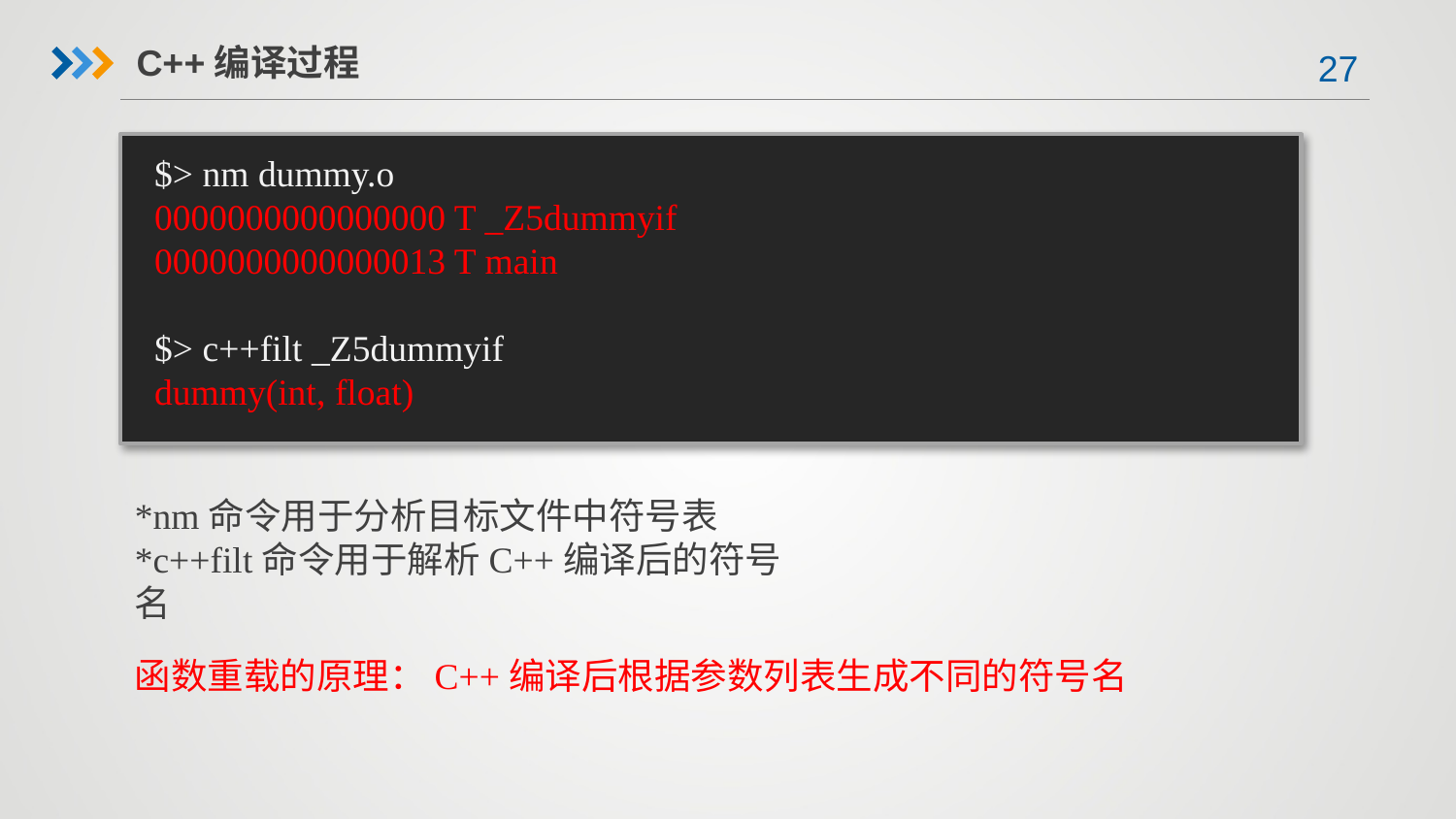

C++编译过程

$> nm dummy.o
0000000000000000 T _Z5dummyif
0000000000000013 T main

$> c++filt _Z5dummyif
dummy(int, float)
*nm命令用于分析目标文件中符号表
*c++filt命令用于解析C++编译后的符号名
函数重载的原理：C++编译后根据参数列表生成不同的符号名